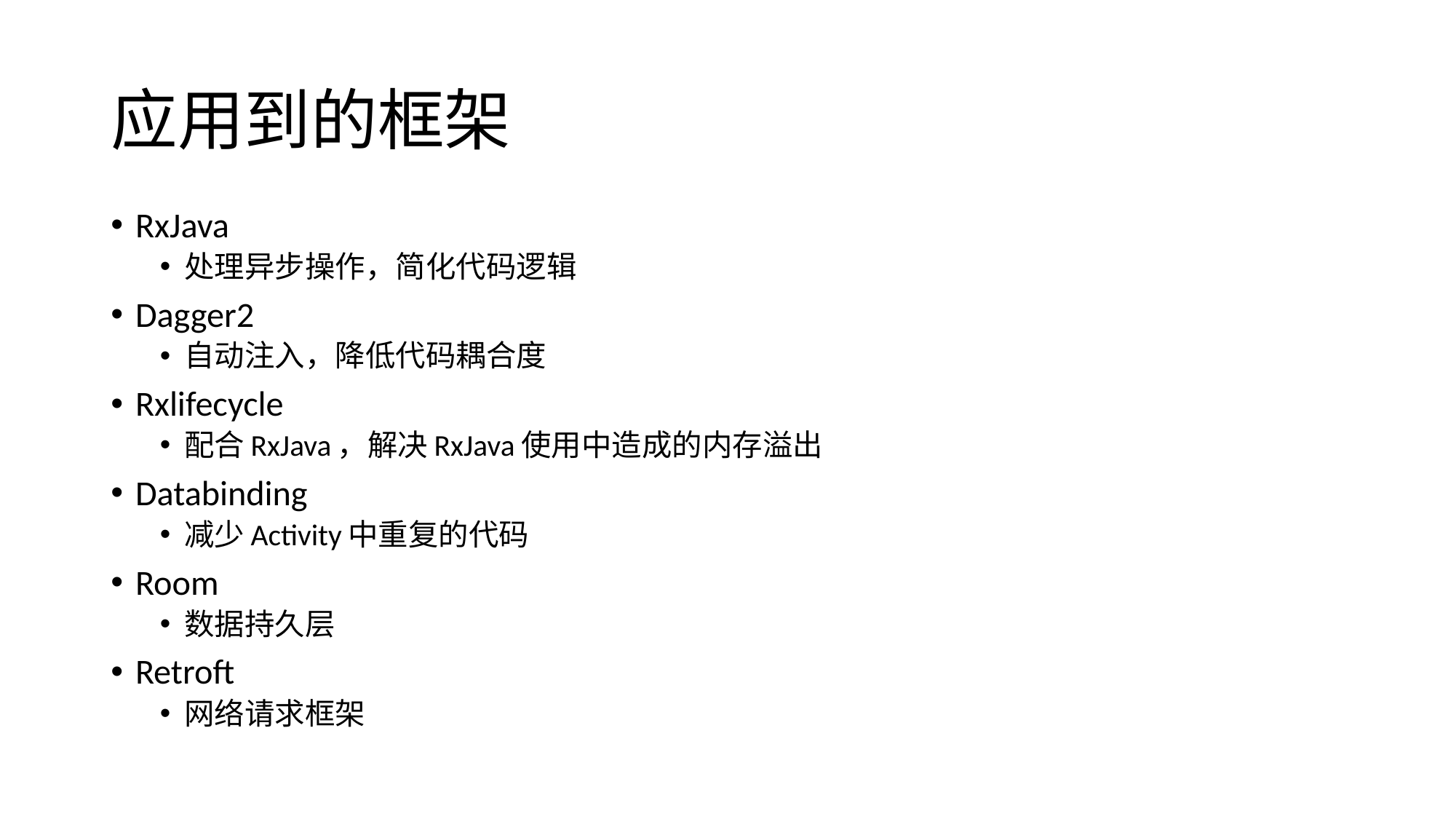

# 应用到的框架
RxJava
处理异步操作，简化代码逻辑
Dagger2
自动注入，降低代码耦合度
Rxlifecycle
配合RxJava，解决RxJava使用中造成的内存溢出
Databinding
减少Activity中重复的代码
Room
数据持久层
Retroft
网络请求框架